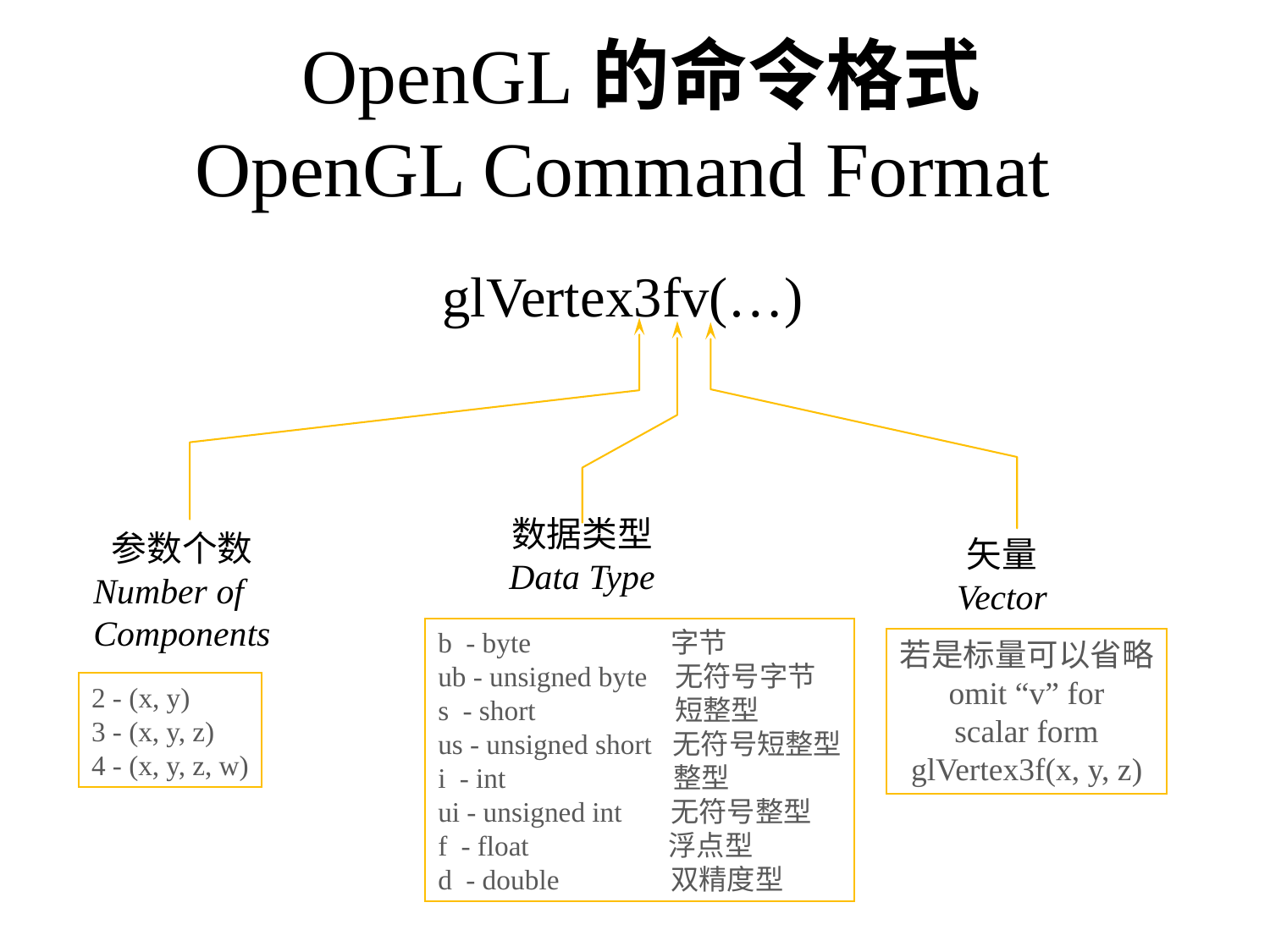

# OpenGL的命令格式 OpenGL Command Format
glVertex3fv(…)

数据类型
Data Type
参数个数
Number of
Components
矢量
Vector
b  - byte                   字节
ub - unsigned byte   无符号字节
s  - short                   短整型
us - unsigned short  无符号短整型
i  - int                       整型
ui - unsigned int      无符号整型
f  - float                   浮点型
d  - double               双精度型
若是标量可以省略
omit “v” for
scalar form
glVertex3f(x, y, z)
2 - (x, y)
3 - (x, y, z)
4 - (x, y, z, w)